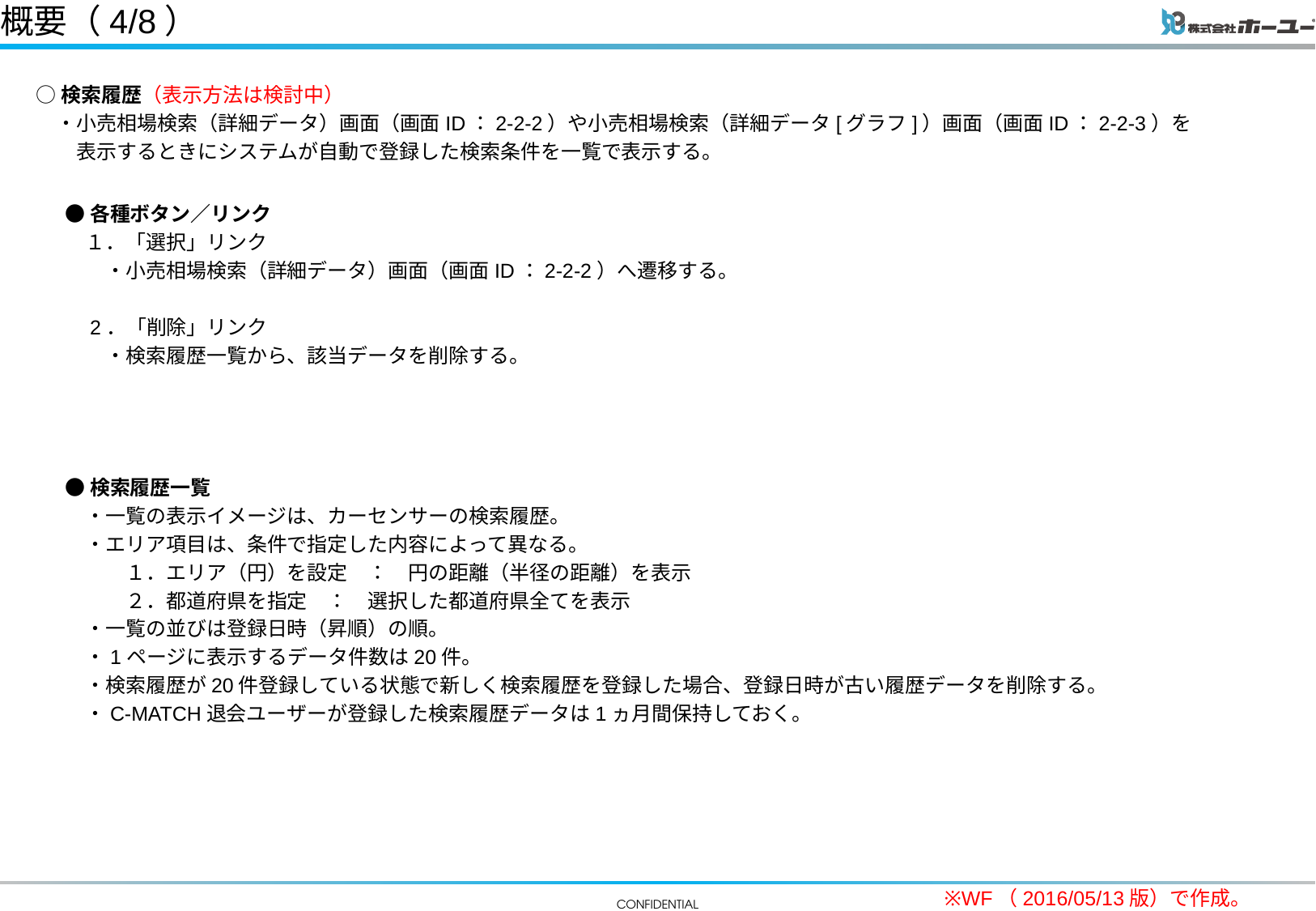

# 概要（4/8）
○検索履歴（表示方法は検討中）
　・小売相場検索（詳細データ）画面（画面ID：2-2-2）や小売相場検索（詳細データ[グラフ]）画面（画面ID：2-2-3）を
　　表示するときにシステムが自動で登録した検索条件を一覧で表示する。
●各種ボタン／リンク
　１．「選択」リンク
　　・小売相場検索（詳細データ）画面（画面ID：2-2-2）へ遷移する。

　2．「削除」リンク
　　・検索履歴一覧から、該当データを削除する。
●検索履歴一覧
　・一覧の表示イメージは、カーセンサーの検索履歴。
　・エリア項目は、条件で指定した内容によって異なる。
　　　１．エリア（円）を設定　：　円の距離（半径の距離）を表示
　　　２．都道府県を指定　：　選択した都道府県全てを表示
　・一覧の並びは登録日時（昇順）の順。
　・1ページに表示するデータ件数は20件。
　・検索履歴が20件登録している状態で新しく検索履歴を登録した場合、登録日時が古い履歴データを削除する。
　・C-MATCH退会ユーザーが登録した検索履歴データは1ヵ月間保持しておく。
※WF（2016/05/13版）で作成。